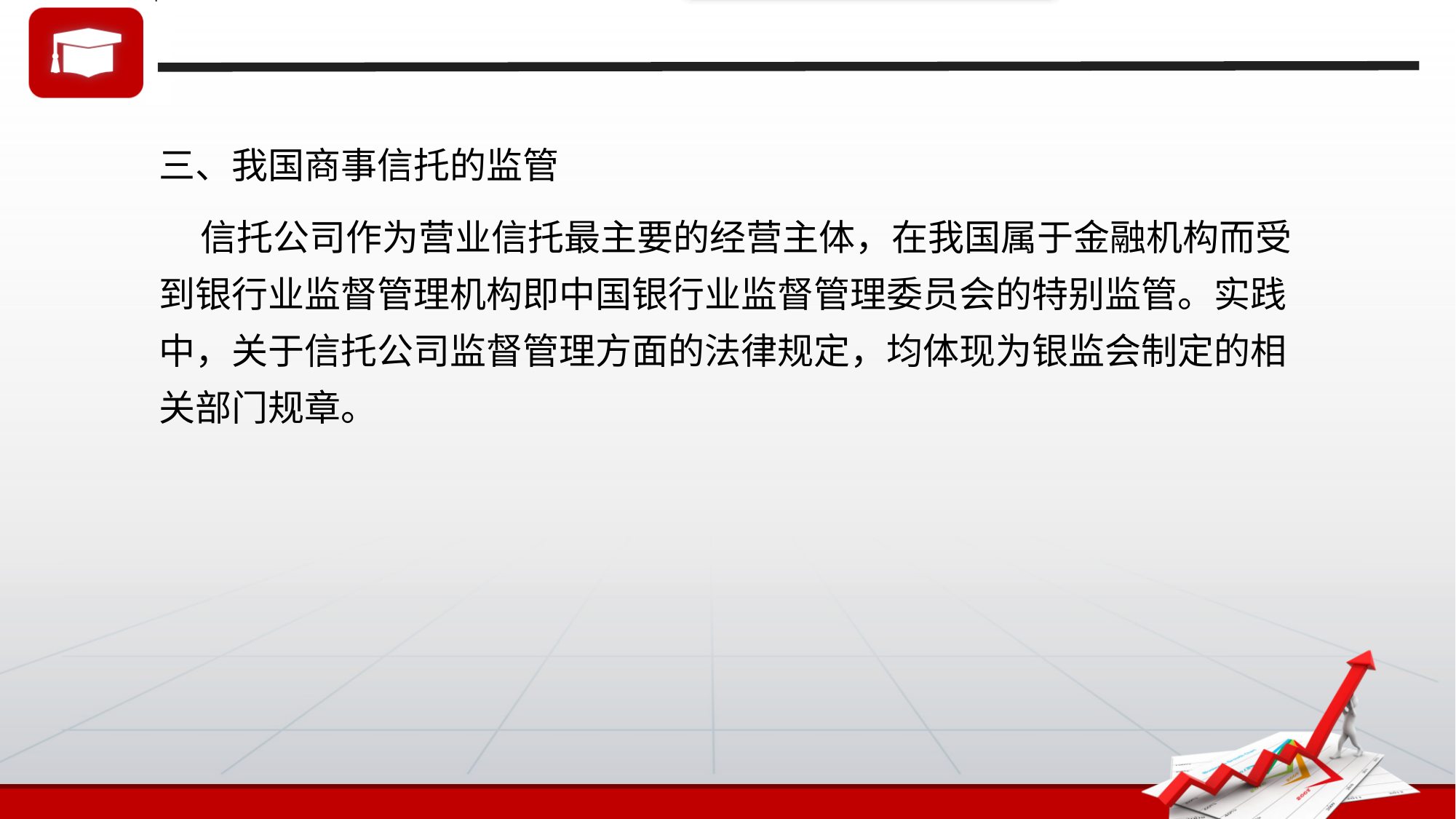

三、我国商事信托的监管
    信托公司作为营业信托最主要的经营主体，在我国属于金融机构而受到银行业监督管理机构即中国银行业监督管理委员会的特别监管。实践中，关于信托公司监督管理方面的法律规定，均体现为银监会制定的相关部门规章。